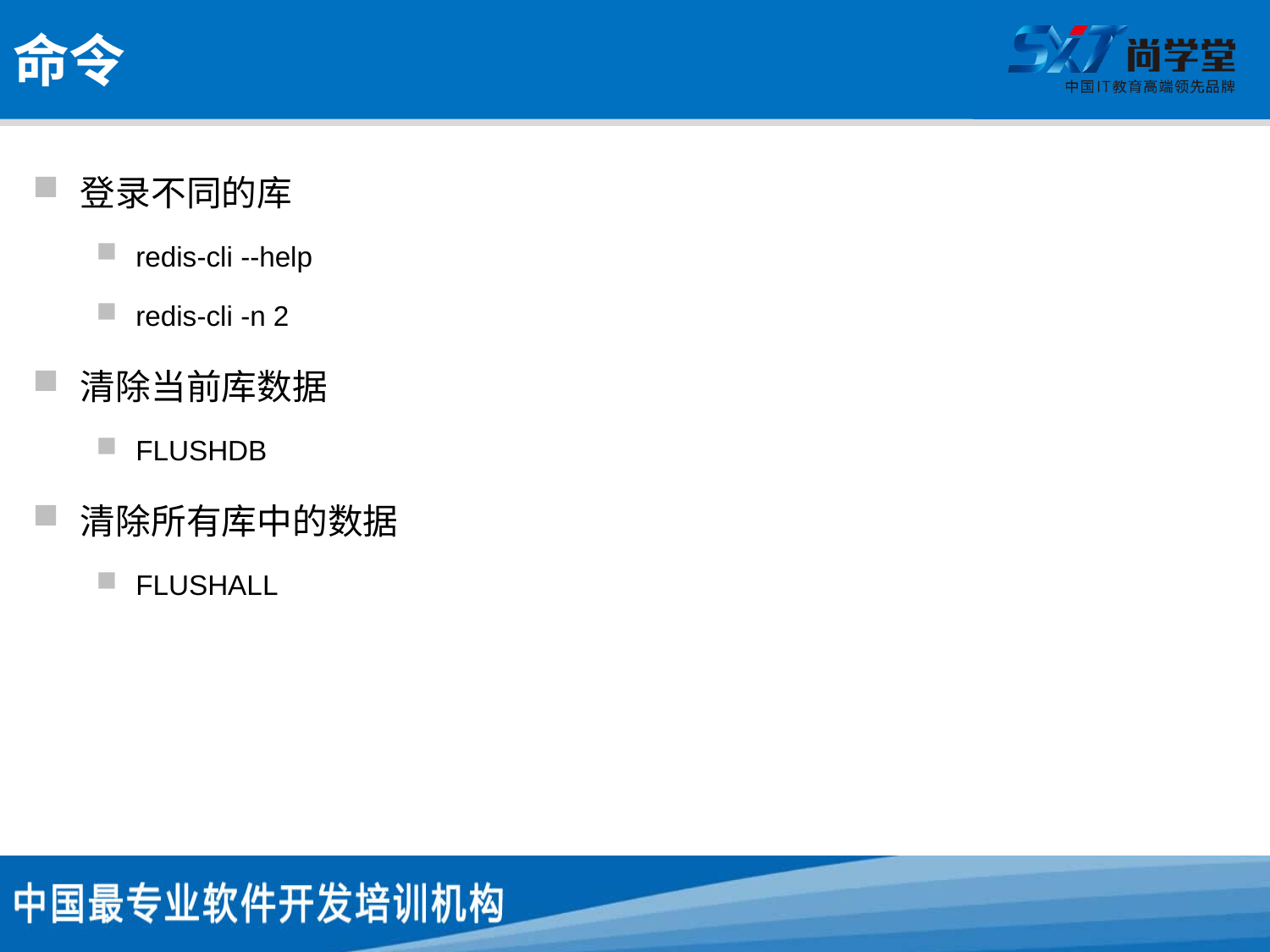

# 命令
登录不同的库
redis-cli --help
redis-cli -n 2
清除当前库数据
FLUSHDB
清除所有库中的数据
FLUSHALL